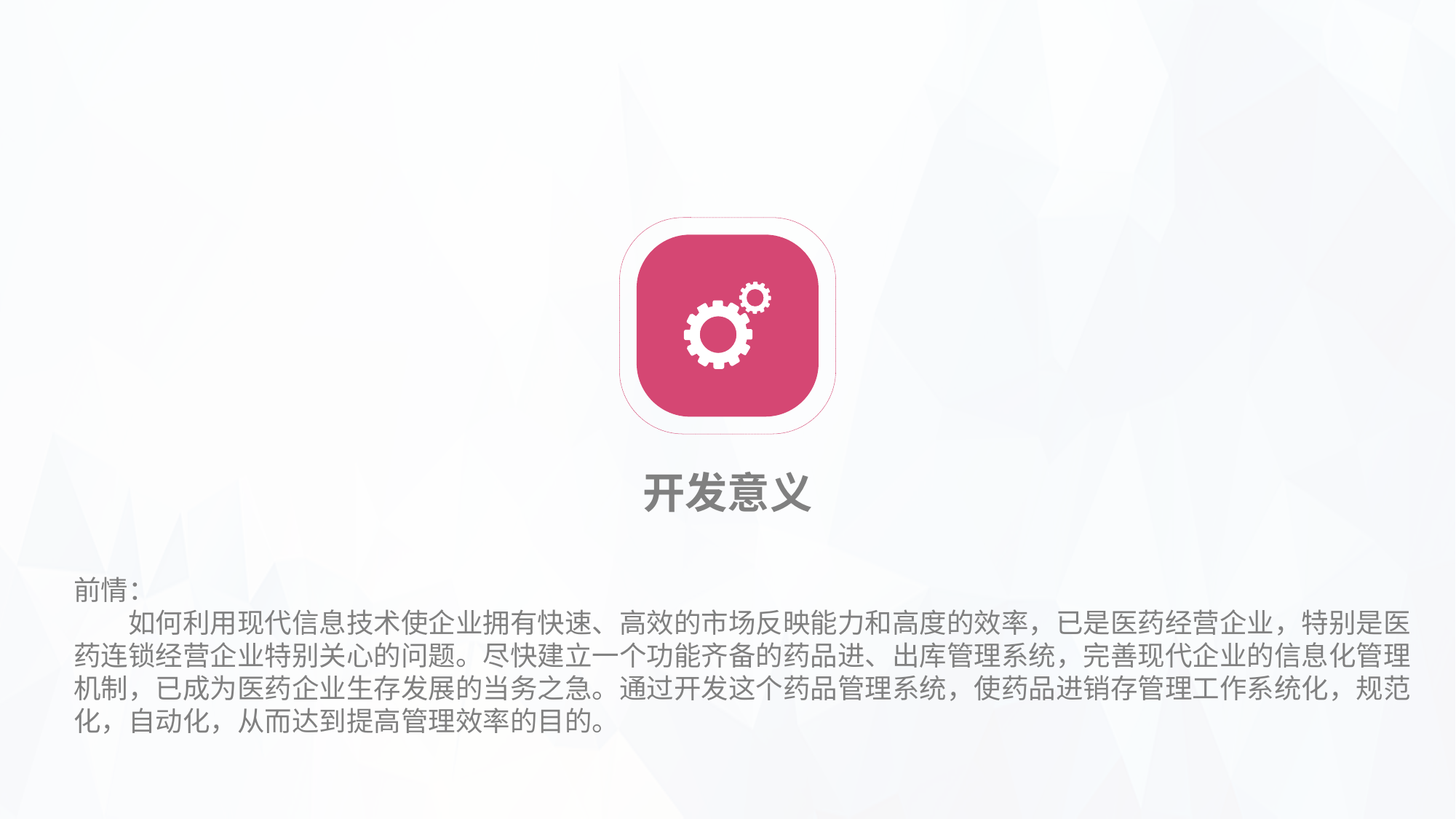

开发意义
前情：
如何利用现代信息技术使企业拥有快速、高效的市场反映能力和高度的效率，已是医药经营企业，特别是医药连锁经营企业特别关心的问题。尽快建立一个功能齐备的药品进、出库管理系统，完善现代企业的信息化管理机制，已成为医药企业生存发展的当务之急。通过开发这个药品管理系统，使药品进销存管理工作系统化，规范化，自动化，从而达到提高管理效率的目的。